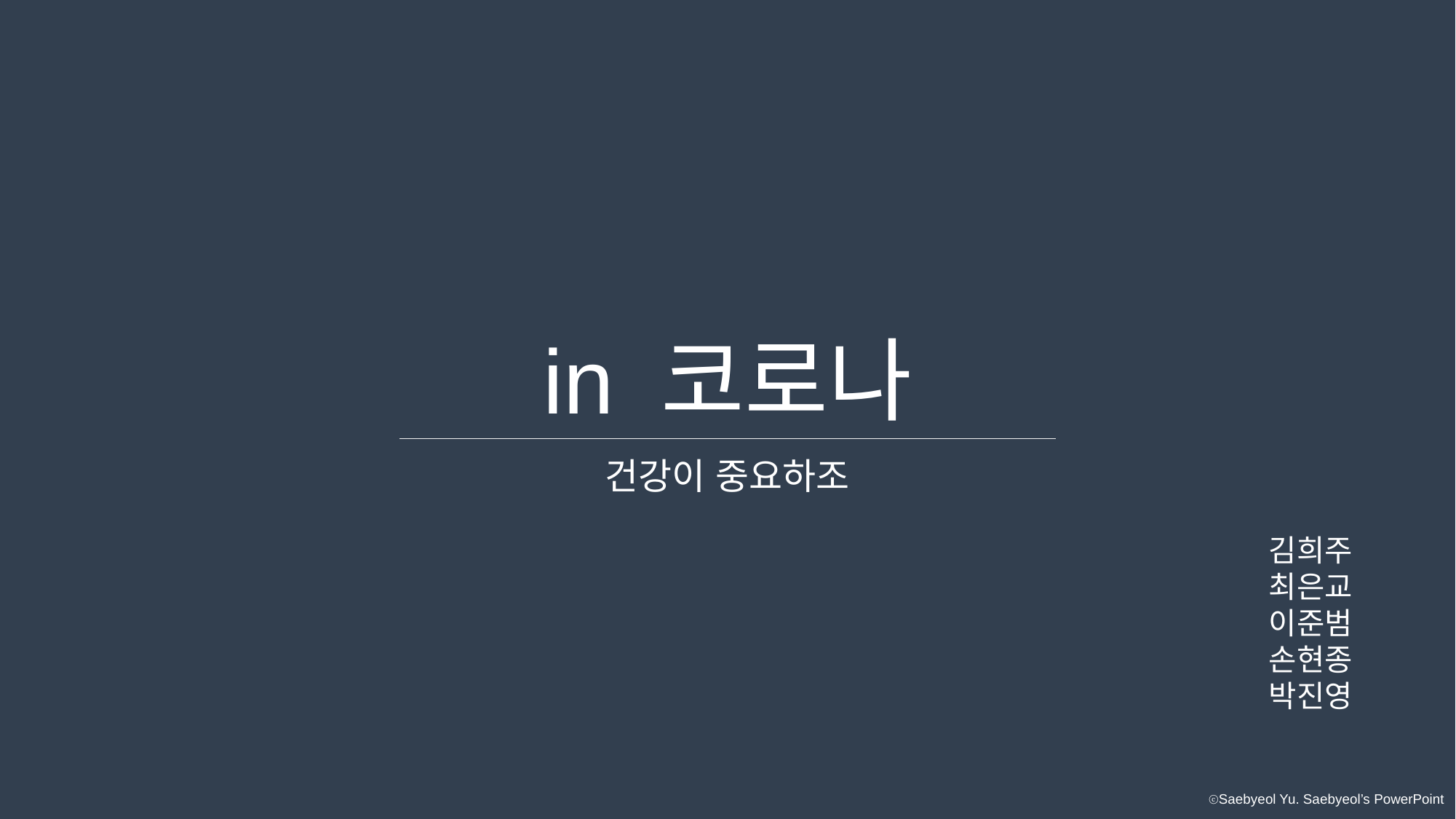

in 코로나
건강이 중요하조
김희주
최은교
이준범
손현종
박진영